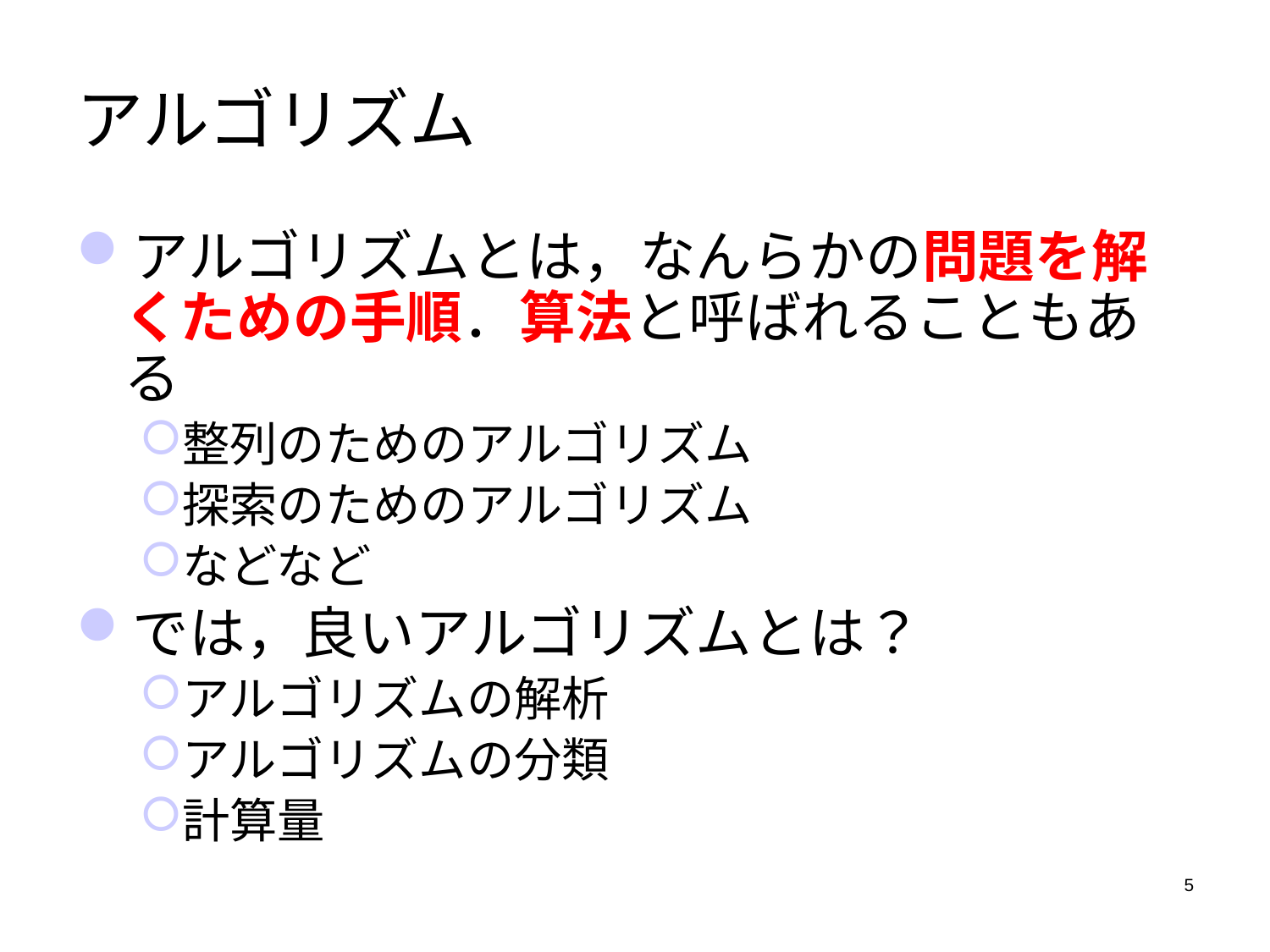

# アルゴリズム
アルゴリズムとは，なんらかの問題を解くための手順．算法と呼ばれることもある
整列のためのアルゴリズム
探索のためのアルゴリズム
などなど
では，良いアルゴリズムとは？
アルゴリズムの解析
アルゴリズムの分類
計算量

5